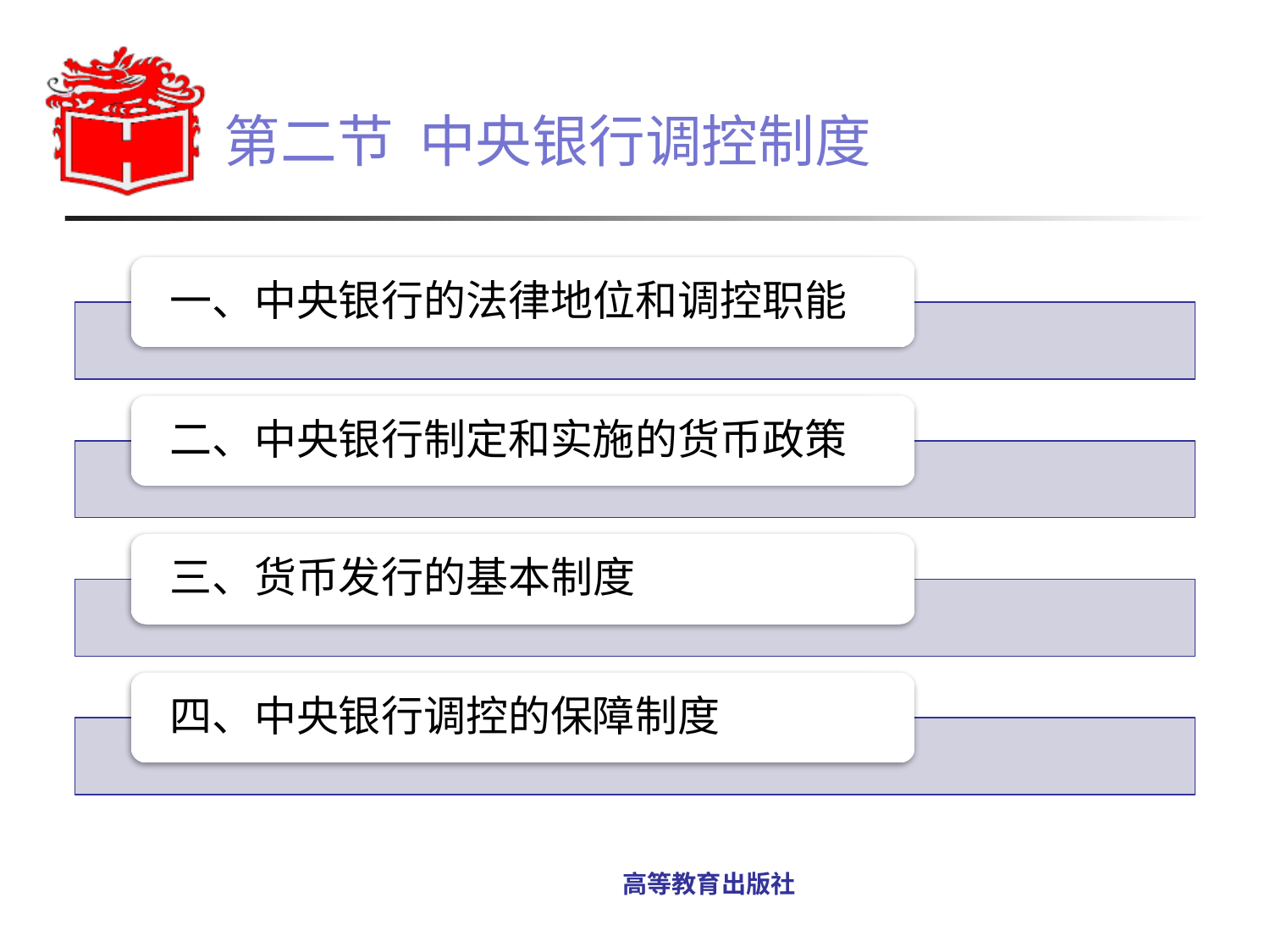

# 第二节  中央银行调控制度
一、中央银行的法律地位和调控职能
二、中央银行制定和实施的货币政策
三、货币发行的基本制度
四、中央银行调控的保障制度

高等教育出版社